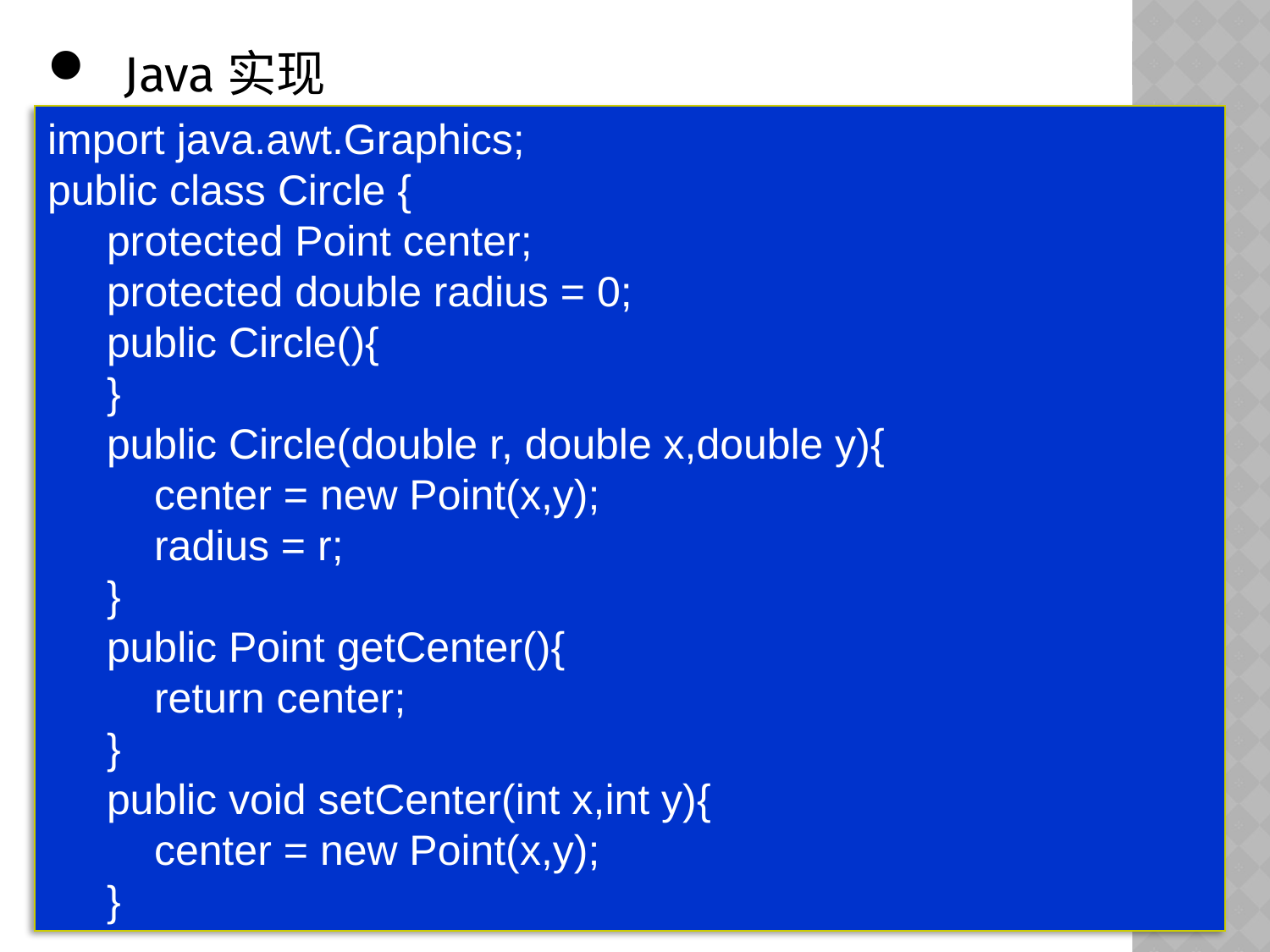

Java实现
import java.awt.Graphics;
public class Circle {
     protected Point center;
     protected double radius = 0;
     public Circle(){
     }
     public Circle(double r, double x,double y){
         center = new Point(x,y);
         radius = r;
     }
     public Point getCenter(){
         return center;
     }
     public void setCenter(int x,int y){
         center = new Point(x,y);
     }